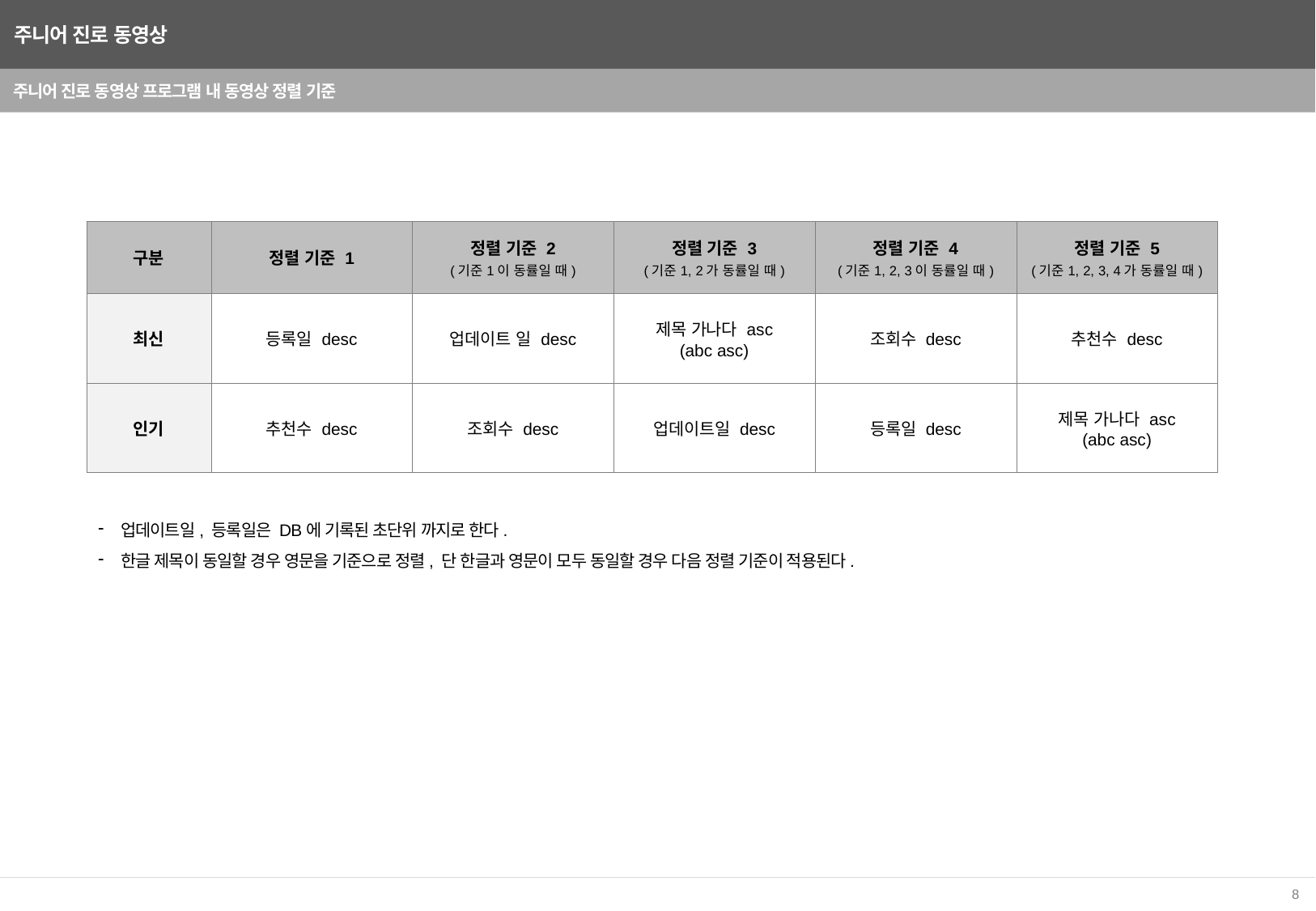

# 주니어 진로 동영상
주니어 진로 동영상 프로그램 내 동영상 정렬 기준
| 구분 | 정렬 기준 1 | 정렬 기준 2 (기준1이 동률일 때) | 정렬 기준 3 (기준1, 2가 동률일 때) | 정렬 기준 4 (기준1, 2, 3이 동률일 때) | 정렬 기준 5 (기준1, 2, 3, 4가 동률일 때) |
| --- | --- | --- | --- | --- | --- |
| 최신 | 등록일 desc | 업데이트 일 desc | 제목 가나다 asc (abc asc) | 조회수 desc | 추천수 desc |
| 인기 | 추천수 desc | 조회수 desc | 업데이트일 desc | 등록일 desc | 제목 가나다 asc (abc asc) |
업데이트일, 등록일은 DB에 기록된 초단위 까지로 한다.
한글 제목이 동일할 경우 영문을 기준으로 정렬, 단 한글과 영문이 모두 동일할 경우 다음 정렬 기준이 적용된다.